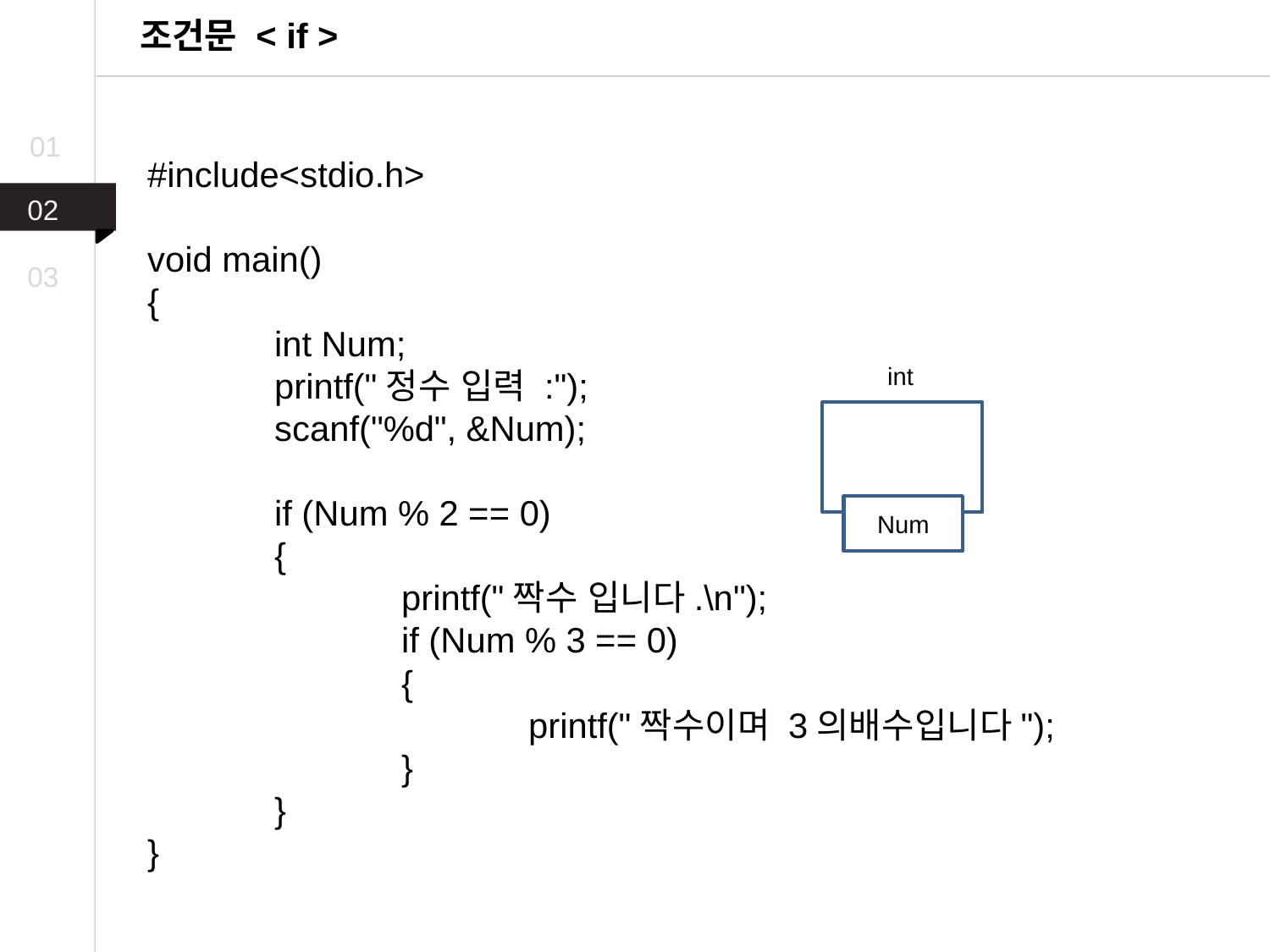

조건문 < if >
01
#include<stdio.h>

void main()
{
	int Num;
	printf("정수 입력 :");
	scanf("%d", &Num);

	if (Num % 2 == 0)
	{
		printf("짝수 입니다.\n");
		if (Num % 3 == 0)
		{
			printf("짝수이며 3의배수입니다");
		}
	}
}

02

03
int

Num